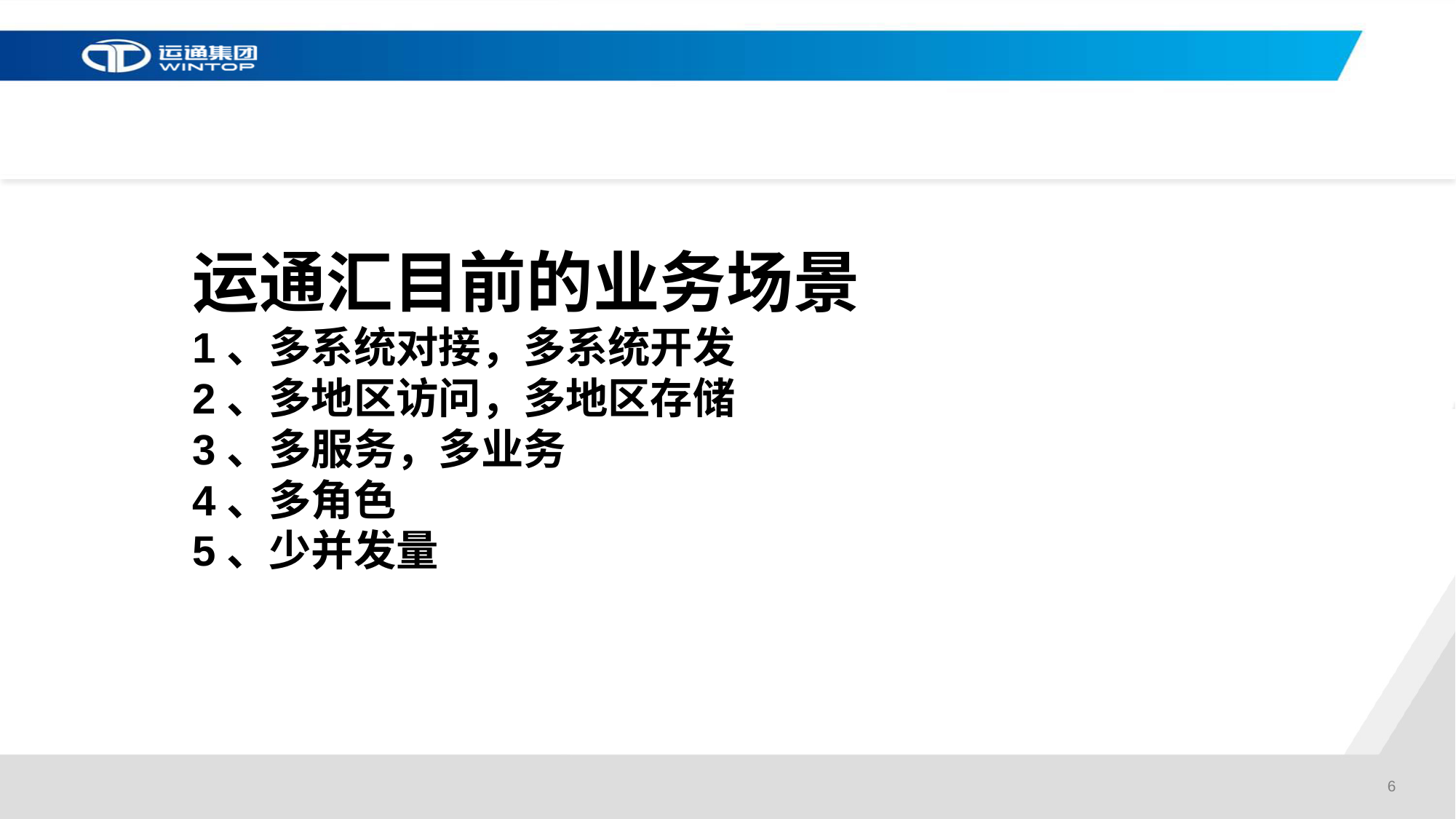

# 运通汇目前的业务场景 1、多系统对接，多系统开发 2、多地区访问，多地区存储 3、多服务，多业务 4、多角色 5、少并发量